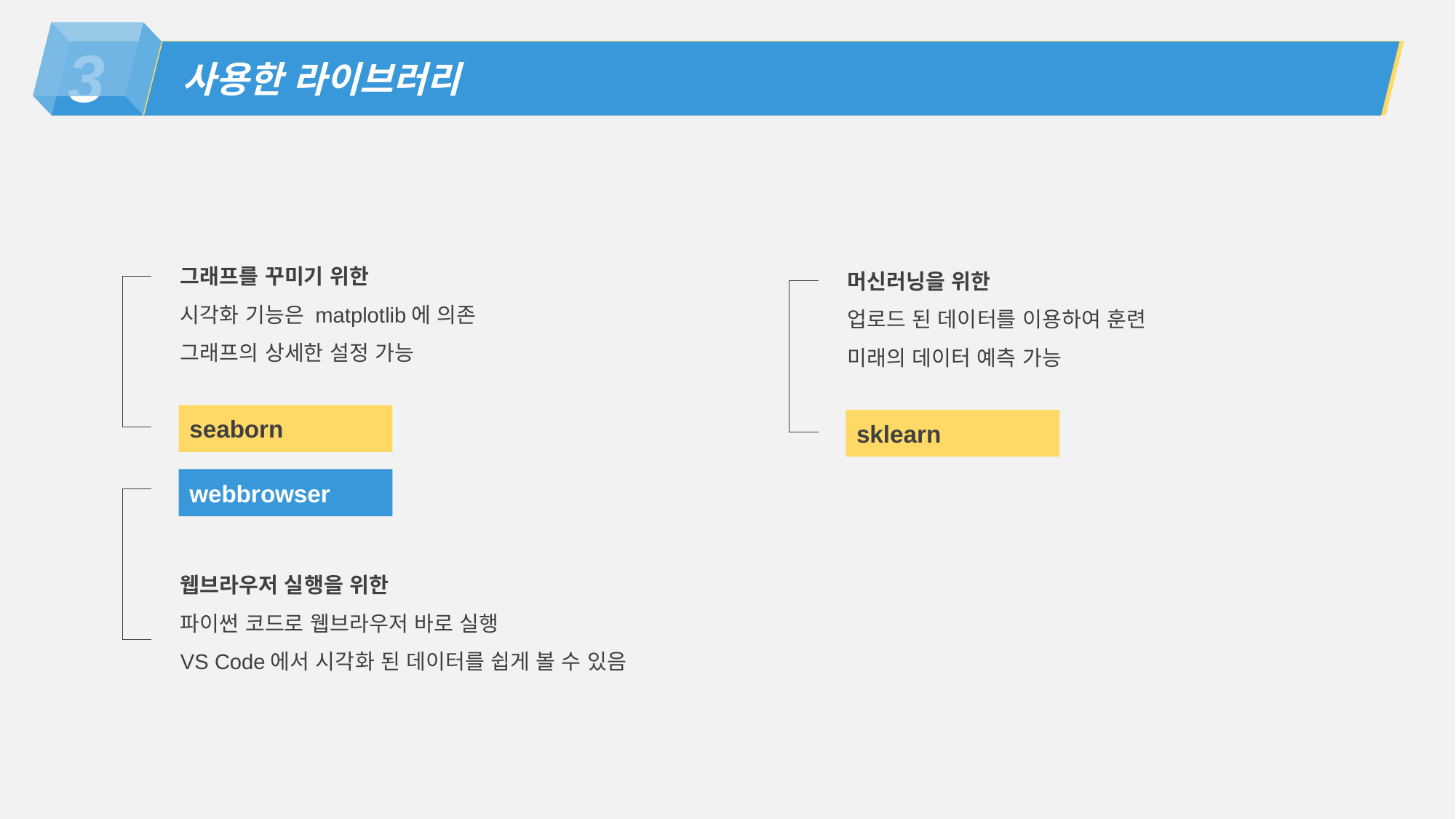

3
사용한 라이브러리
그래프를 꾸미기 위한
시각화 기능은 matplotlib에 의존
그래프의 상세한 설정 가능
머신러닝을 위한
업로드 된 데이터를 이용하여 훈련
미래의 데이터 예측 가능

seaborn
sklearn
webbrowser

웹브라우저 실행을 위한
파이썬 코드로 웹브라우저 바로 실행
VS Code에서 시각화 된 데이터를 쉽게 볼 수 있음